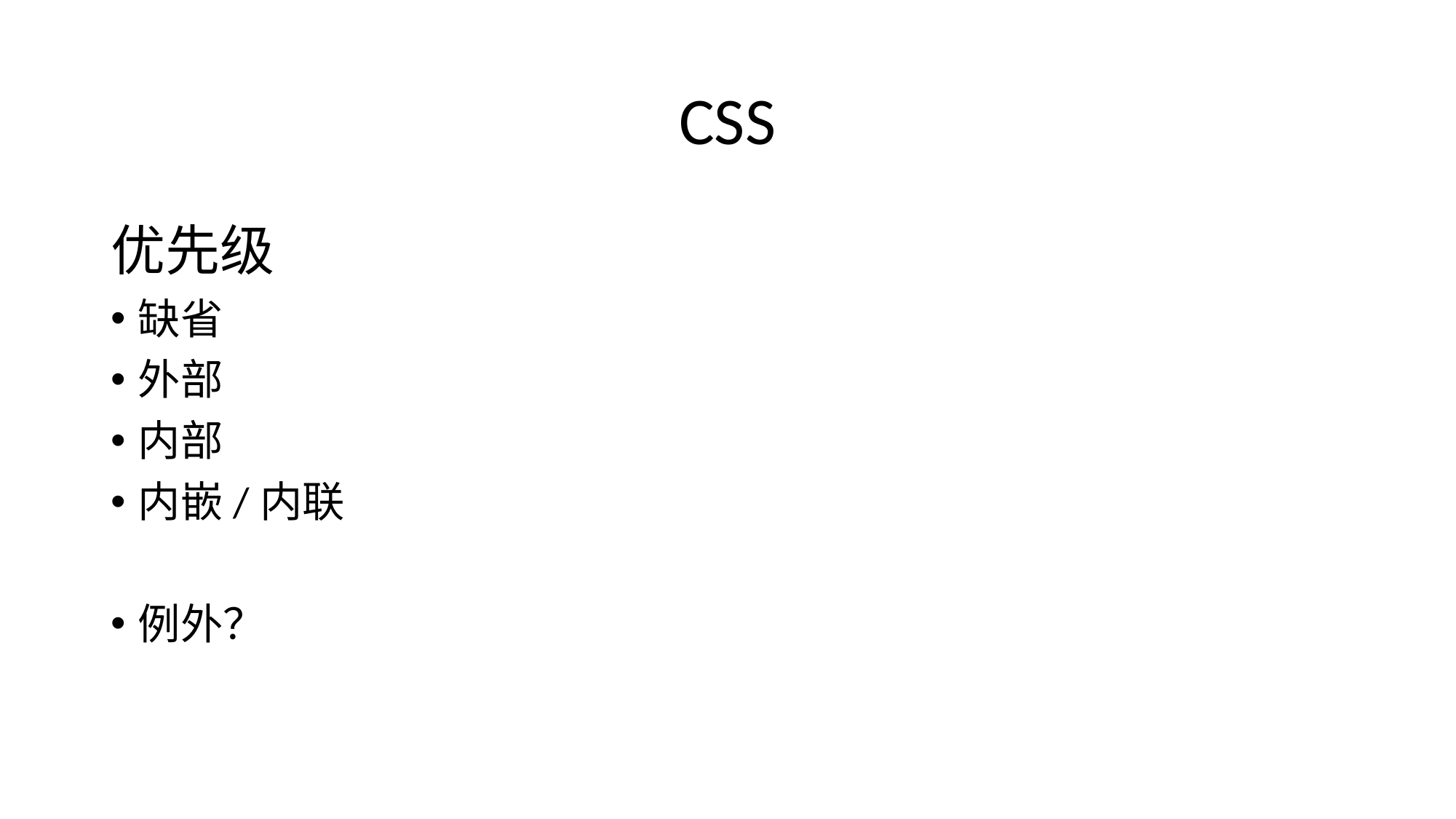

# CSS
优先级
缺省
外部
内部
内嵌/内联

例外？